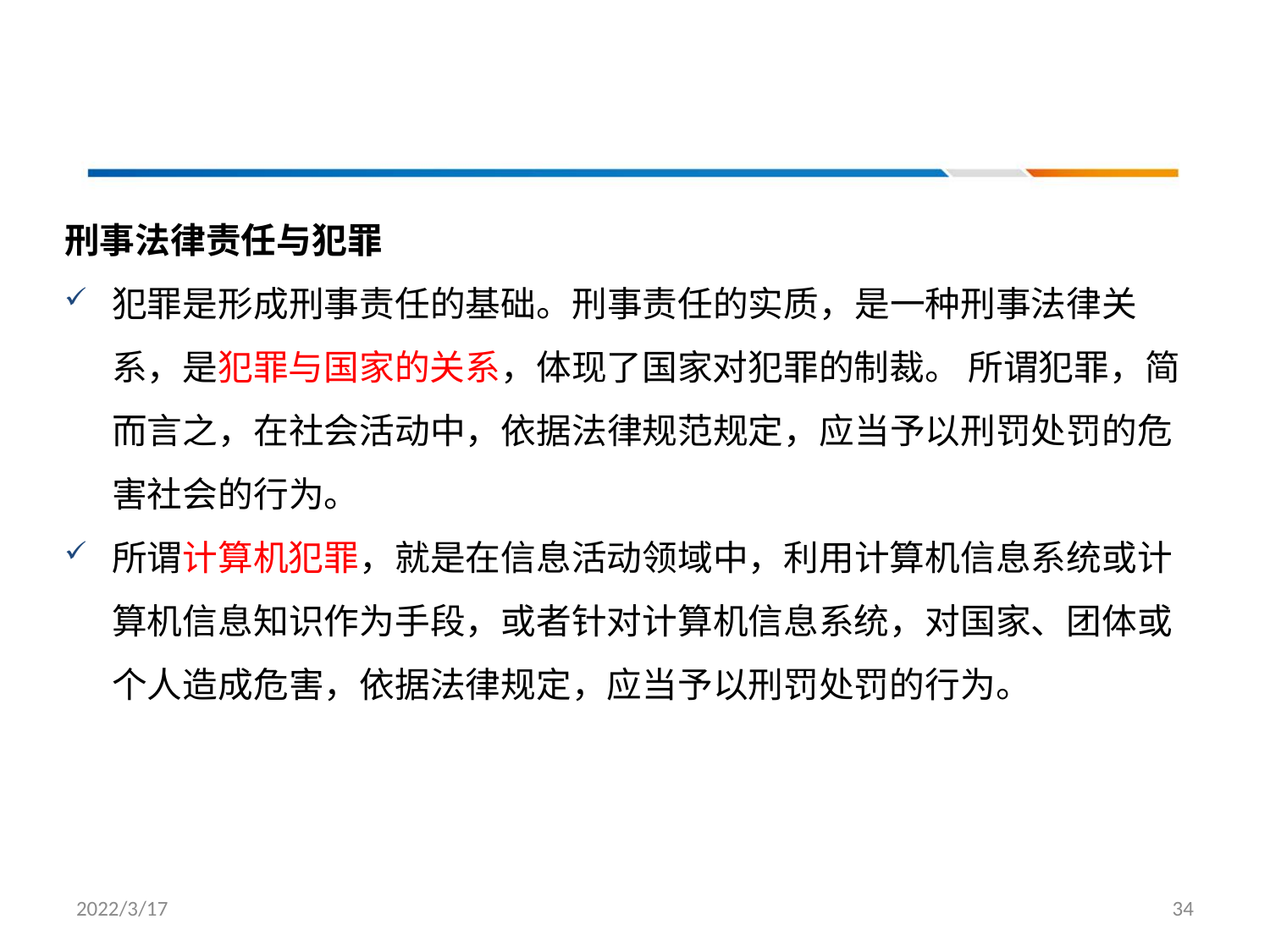

#
刑事法律责任与犯罪
犯罪是形成刑事责任的基础。刑事责任的实质，是一种刑事法律关系，是犯罪与国家的关系，体现了国家对犯罪的制裁。 所谓犯罪，简而言之，在社会活动中，依据法律规范规定，应当予以刑罚处罚的危害社会的行为。
所谓计算机犯罪，就是在信息活动领域中，利用计算机信息系统或计算机信息知识作为手段，或者针对计算机信息系统，对国家、团体或个人造成危害，依据法律规定，应当予以刑罚处罚的行为。
2022/3/17

34